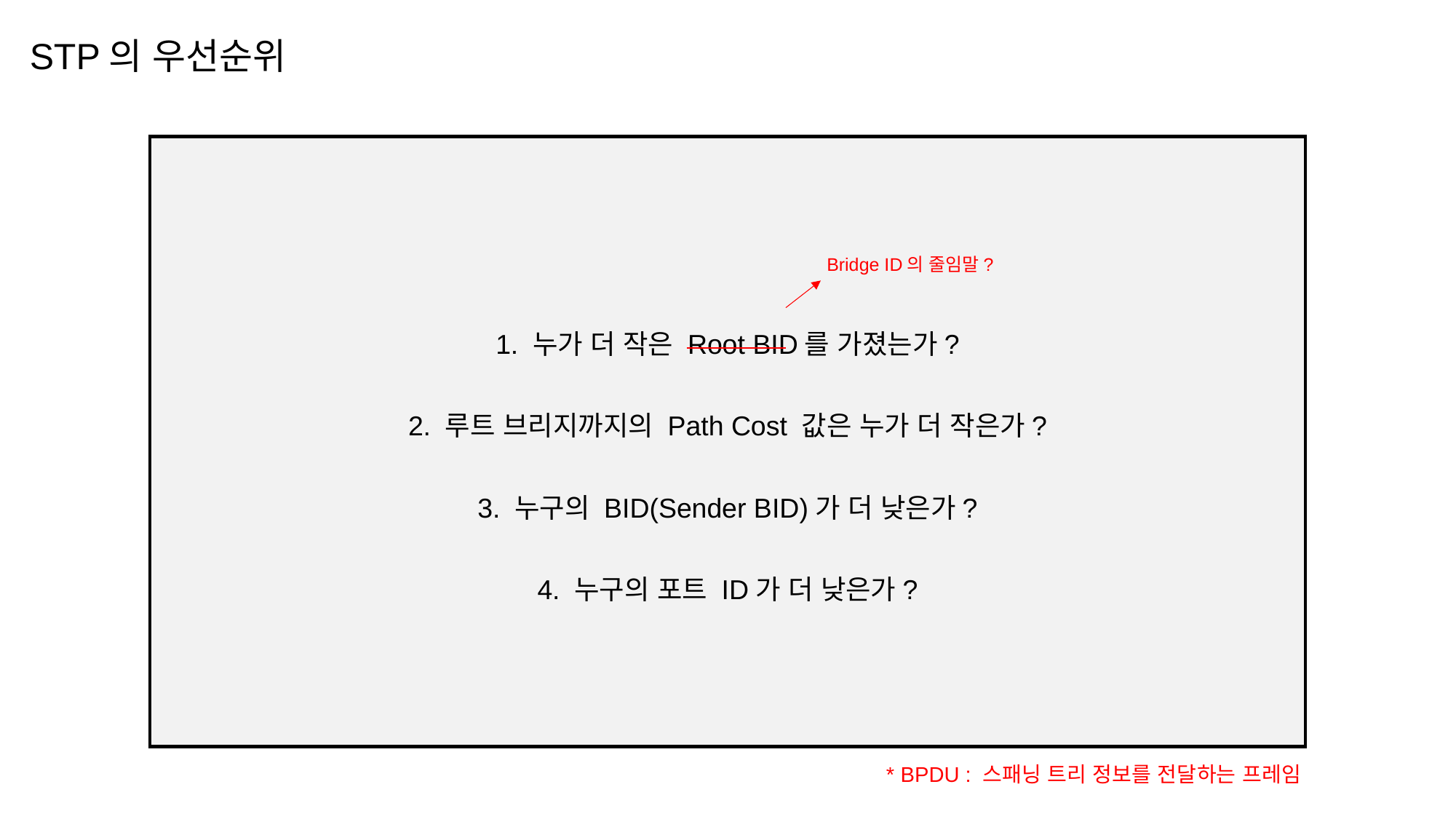

STP의 우선순위
1. 누가 더 작은 Root BID를 가졌는가?
2. 루트 브리지까지의 Path Cost 값은 누가 더 작은가?
3. 누구의 BID(Sender BID)가 더 낮은가?
4. 누구의 포트 ID가 더 낮은가?
Bridge ID의 줄임말?
* BPDU : 스패닝 트리 정보를 전달하는 프레임